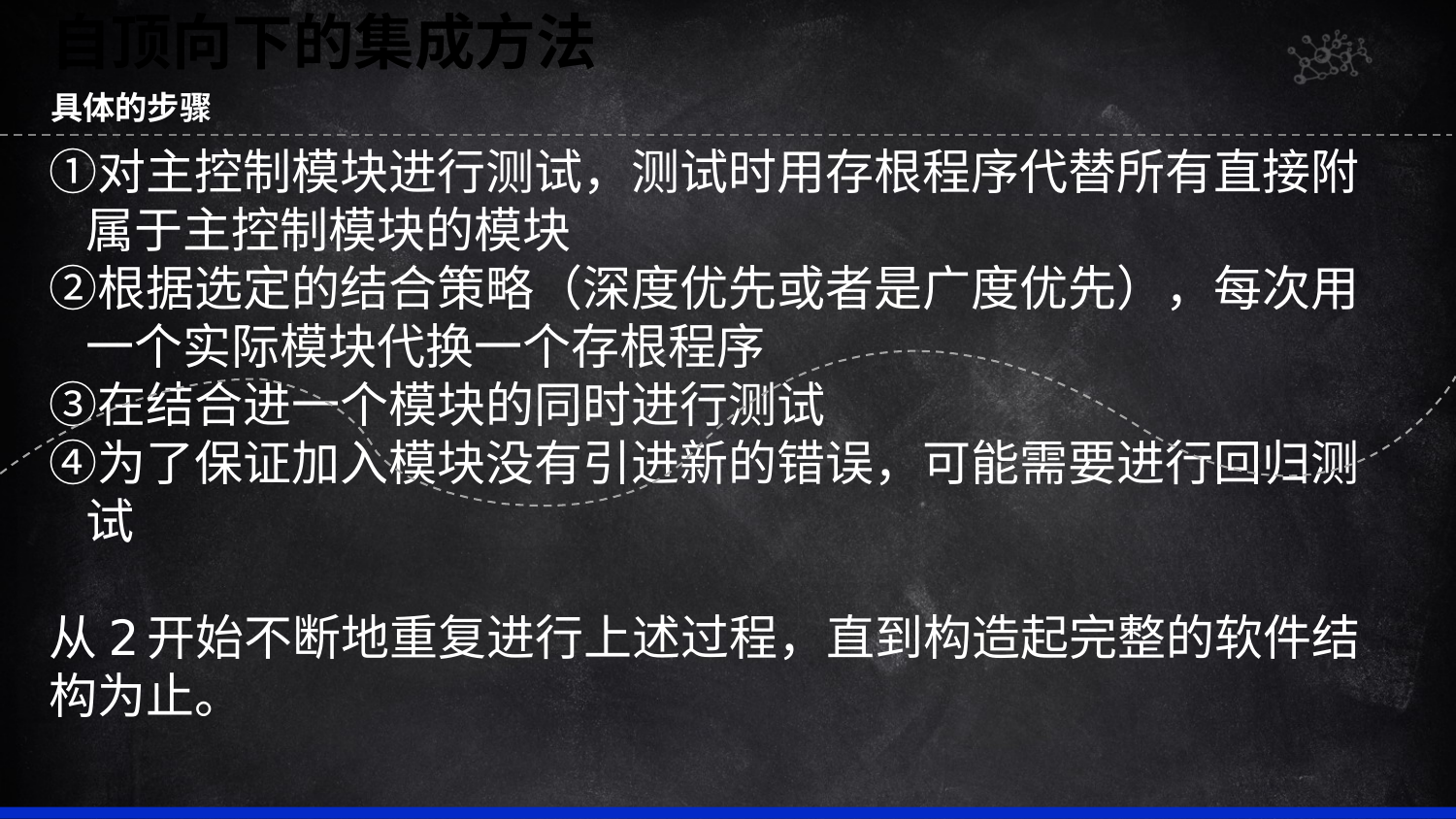

自顶向下的集成方法

17
具体的步骤
对主控制模块进行测试，测试时用存根程序代替所有直接附属于主控制模块的模块
根据选定的结合策略（深度优先或者是广度优先），每次用一个实际模块代换一个存根程序
在结合进一个模块的同时进行测试
为了保证加入模块没有引进新的错误，可能需要进行回归测试

从2开始不断地重复进行上述过程，直到构造起完整的软件结构为止。